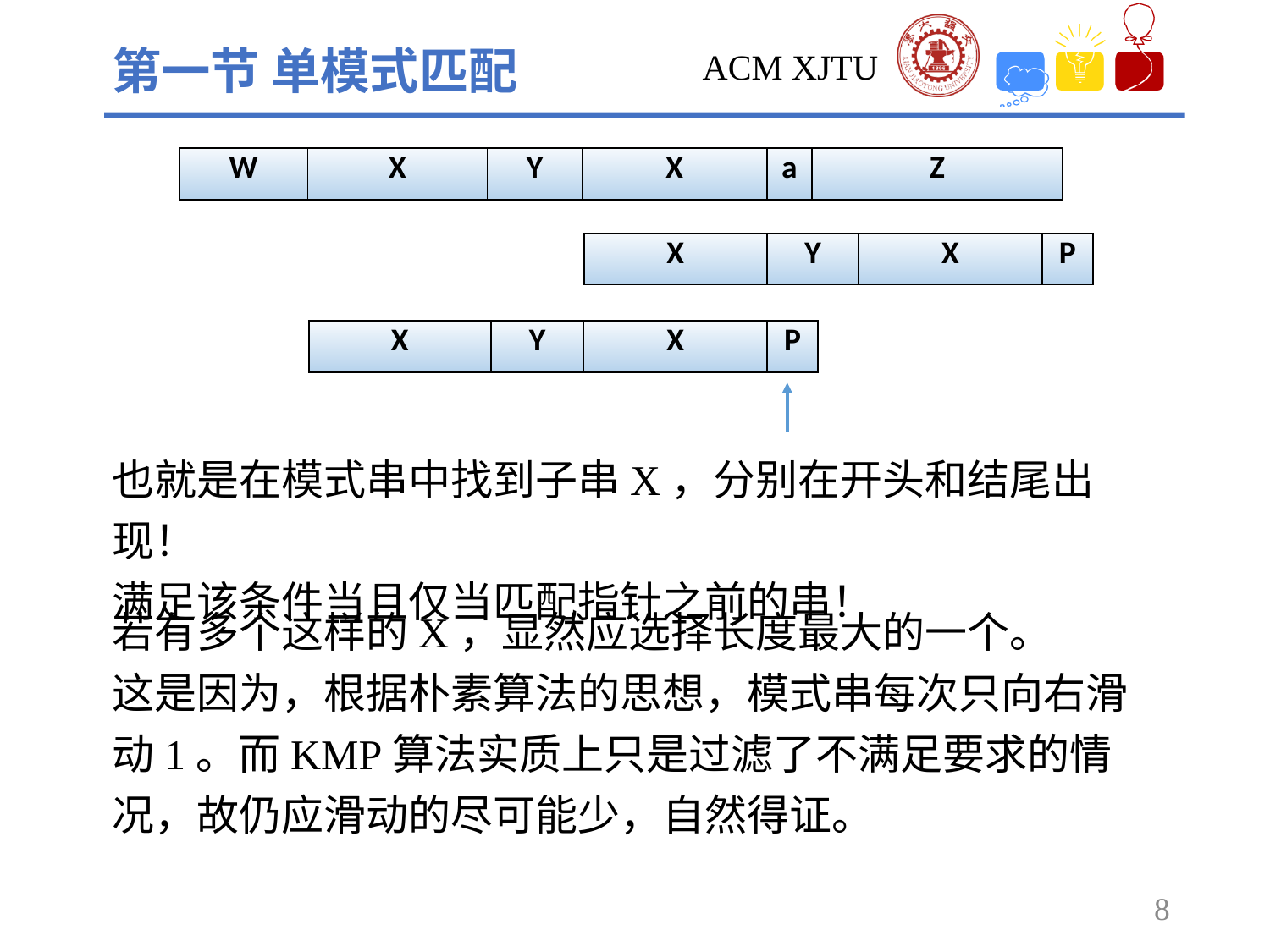

第一节 单模式匹配
| W | X | Y | X | a | Z |
| --- | --- | --- | --- | --- | --- |
| X | Y | X | P |
| --- | --- | --- | --- |
| X | Y | X | P |
| --- | --- | --- | --- |
也就是在模式串中找到子串X，分别在开头和结尾出现！
满足该条件当且仅当匹配指针之前的串！
若有多个这样的X，显然应选择长度最大的一个。
这是因为，根据朴素算法的思想，模式串每次只向右滑动1。而KMP算法实质上只是过滤了不满足要求的情况，故仍应滑动的尽可能少，自然得证。
8